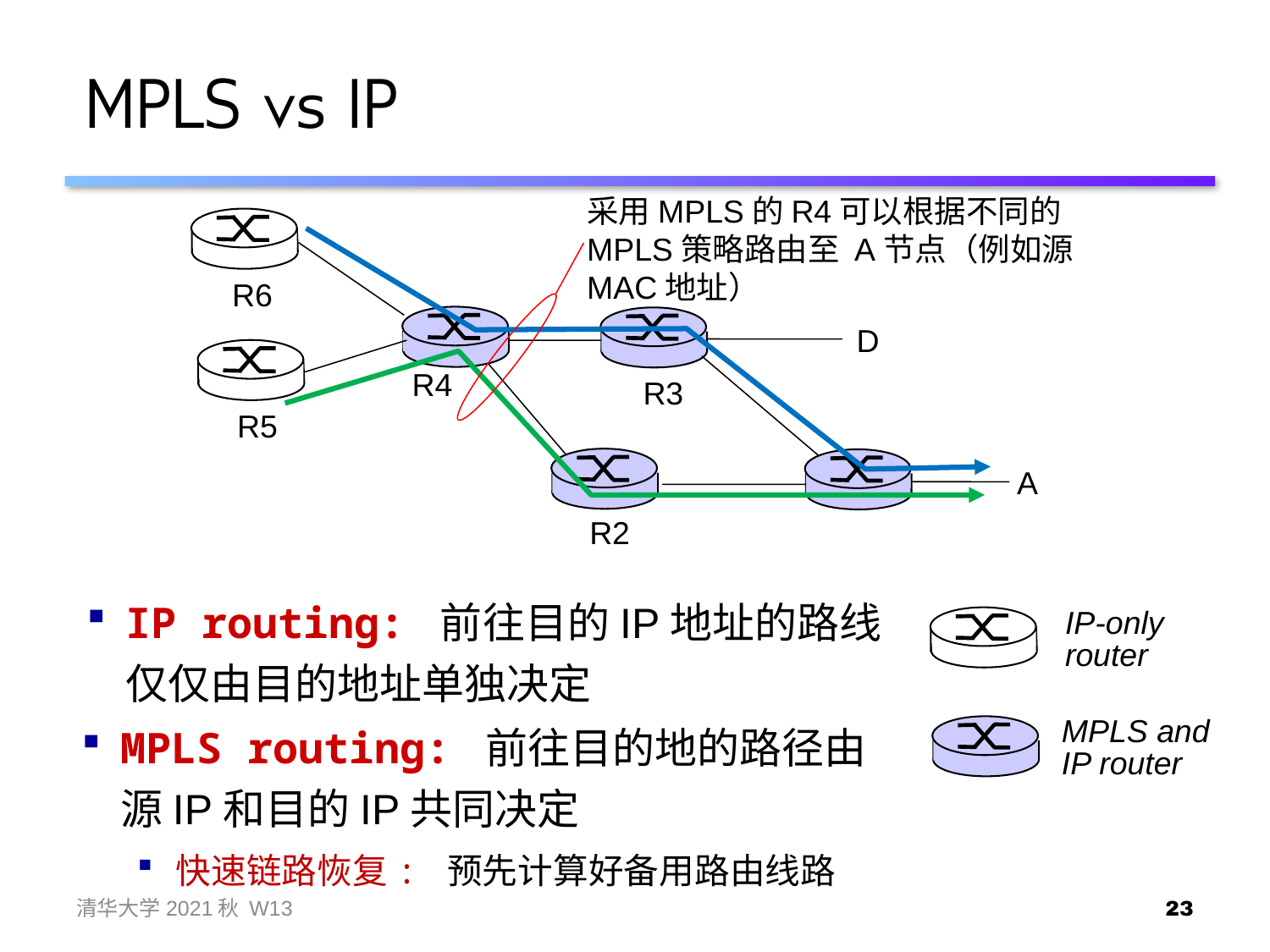

# MPLS vs IP
采用MPLS的R4可以根据不同的MPLS策略路由至 A节点（例如源MAC地址）

R6

D

R4

R3
R5

A

R2
IP routing: 前往目的IP地址的路线仅仅由目的地址单独决定
IP-only
router

MPLS routing: 前往目的地的路径由源IP和目的IP共同决定
快速链路恢复: 预先计算好备用路由线路
MPLS and
IP router

清华大学2021秋 W13
23